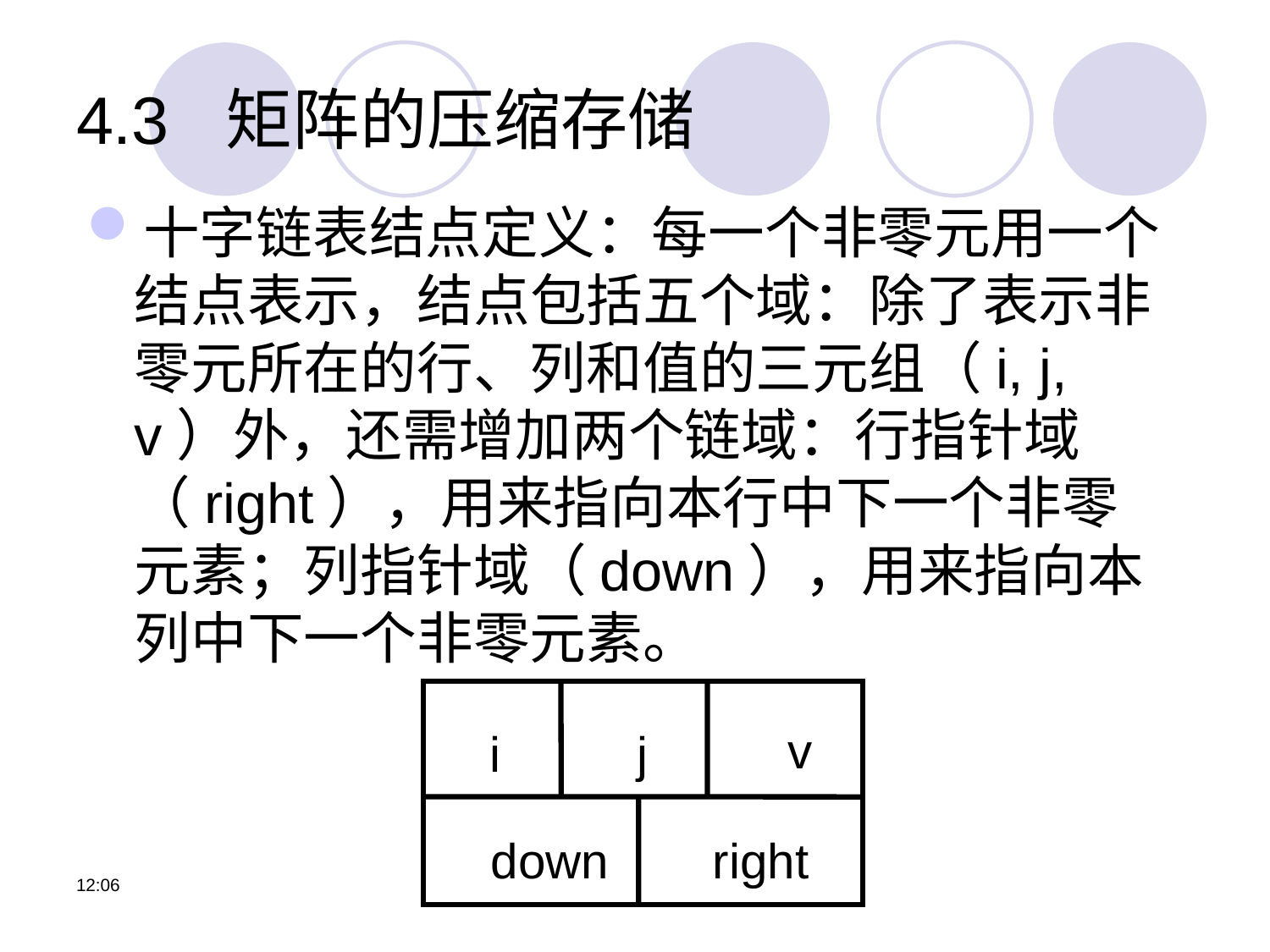

# 4.3 矩阵的压缩存储
十字链表结点定义：每一个非零元用一个结点表示，结点包括五个域：除了表示非零元所在的行、列和值的三元组（i, j, v）外，还需增加两个链域：行指针域（right），用来指向本行中下一个非零元素；列指针域（down），用来指向本列中下一个非零元素。

v
i
j

down
right
12:06